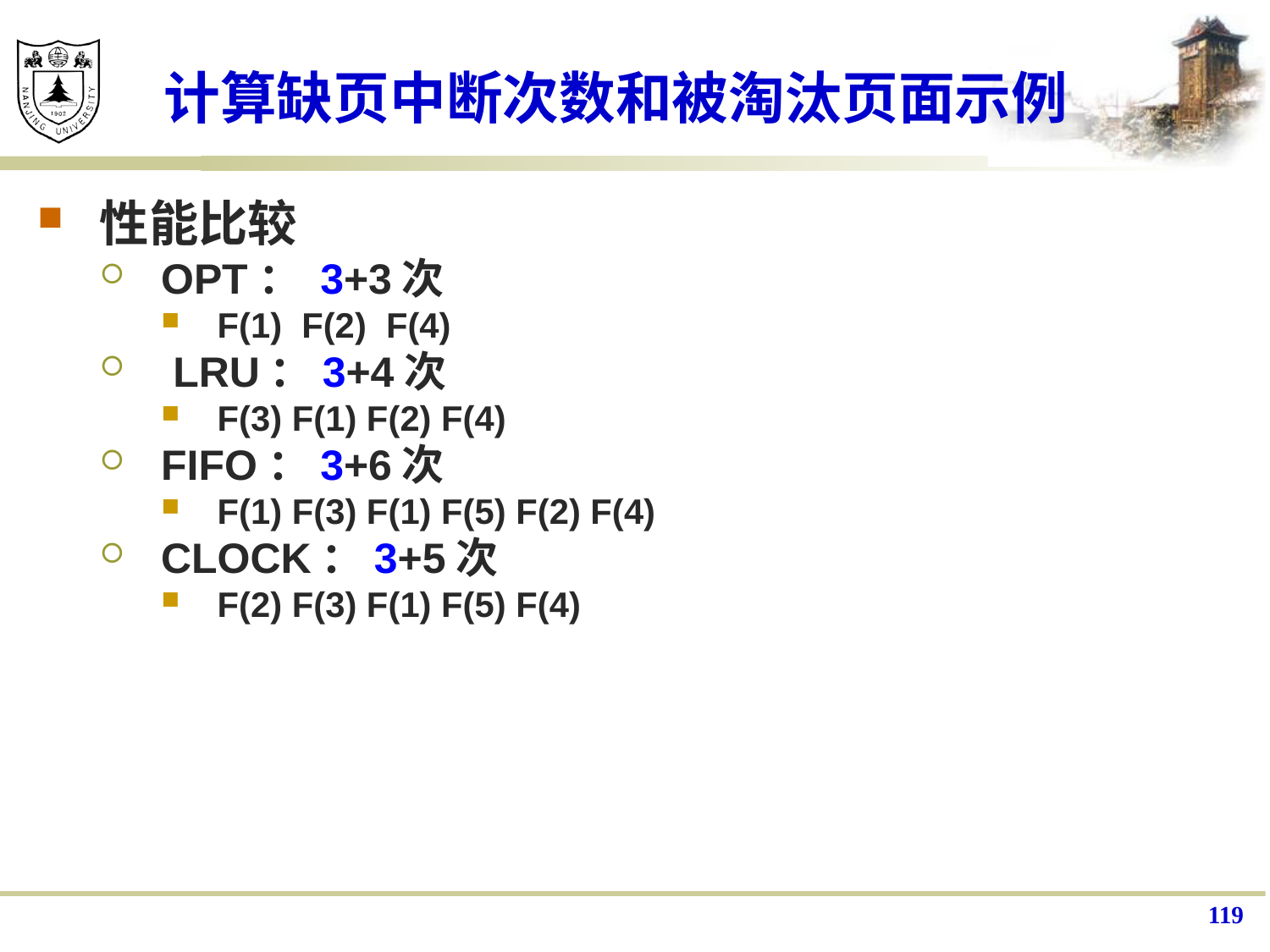

# 计算缺页中断次数和被淘汰页面示例
性能比较
OPT： 3+3次
F(1)  F(2)  F(4)
 LRU：3+4次
F(3) F(1) F(2) F(4)
FIFO：3+6次
F(1) F(3) F(1) F(5) F(2) F(4)
CLOCK：3+5次
F(2) F(3) F(1) F(5) F(4)
119